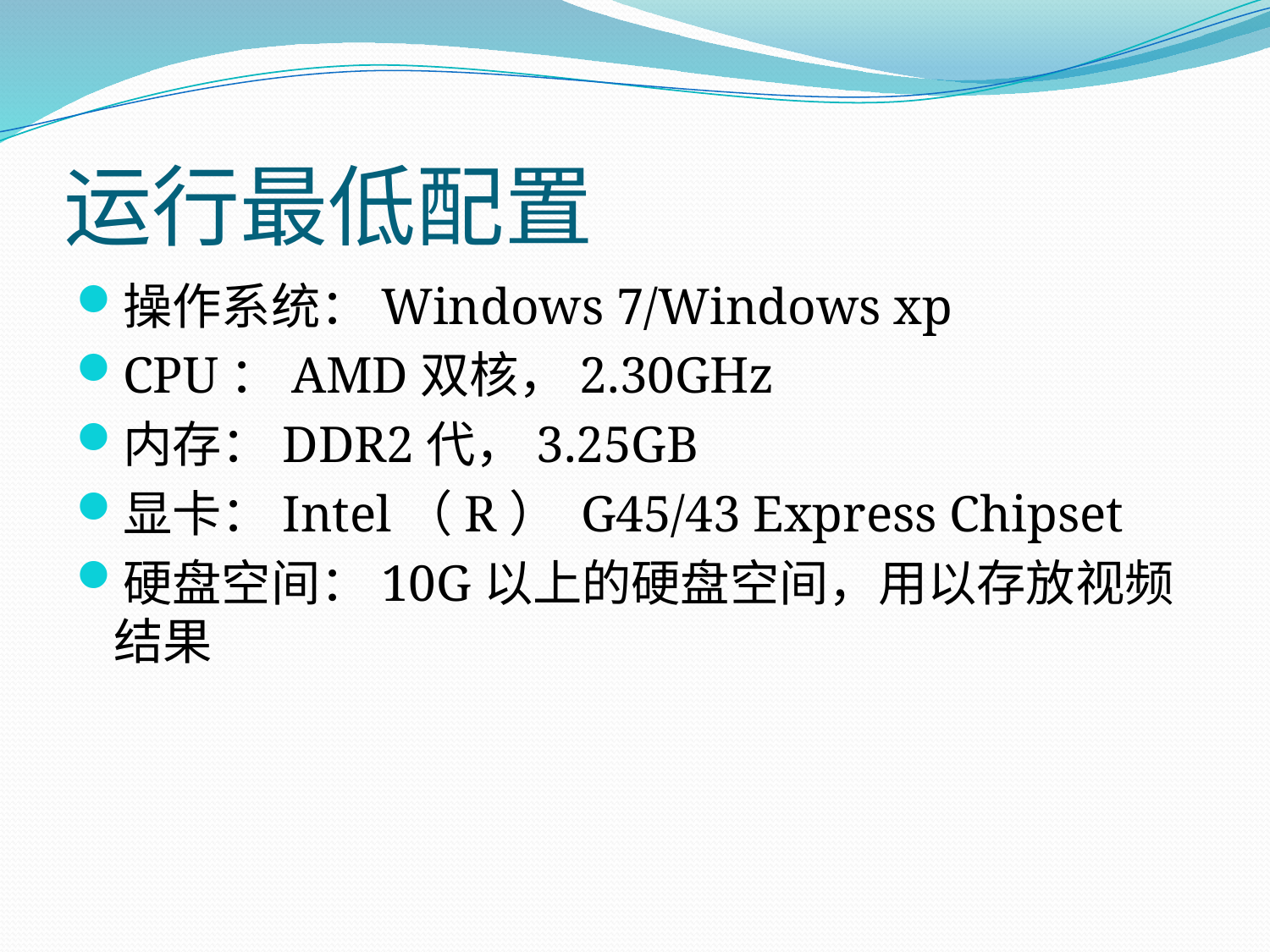

# 运行最低配置
操作系统：Windows 7/Windows xp
CPU：AMD双核，2.30GHz
内存：DDR2代，3.25GB
显卡：Intel（R） G45/43 Express Chipset
硬盘空间：10G以上的硬盘空间，用以存放视频结果